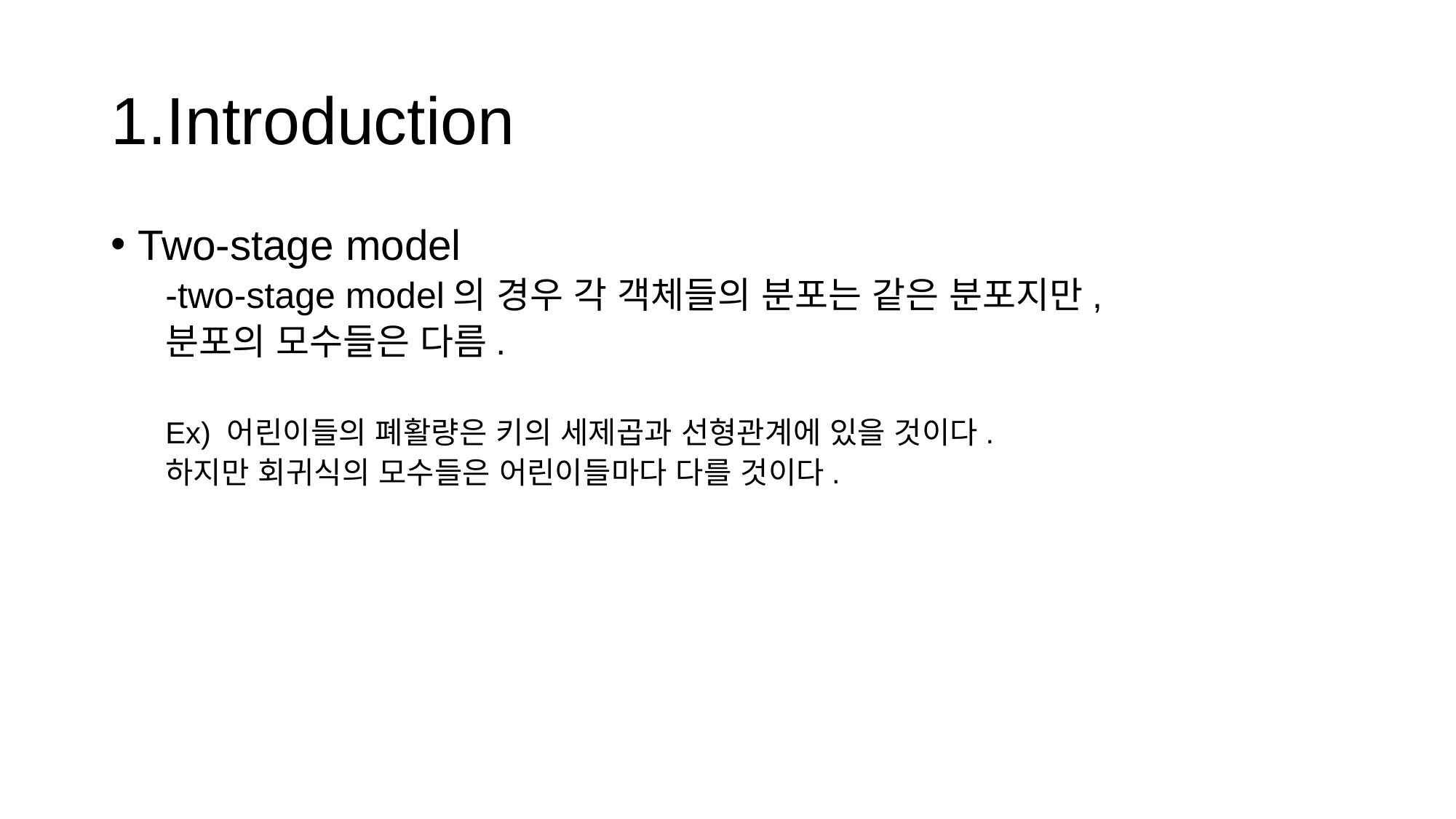

# 1.Introduction
Two-stage model
-two-stage model의 경우 각 객체들의 분포는 같은 분포지만,
분포의 모수들은 다름.

Ex) 어린이들의 폐활량은 키의 세제곱과 선형관계에 있을 것이다.
하지만 회귀식의 모수들은 어린이들마다 다를 것이다.